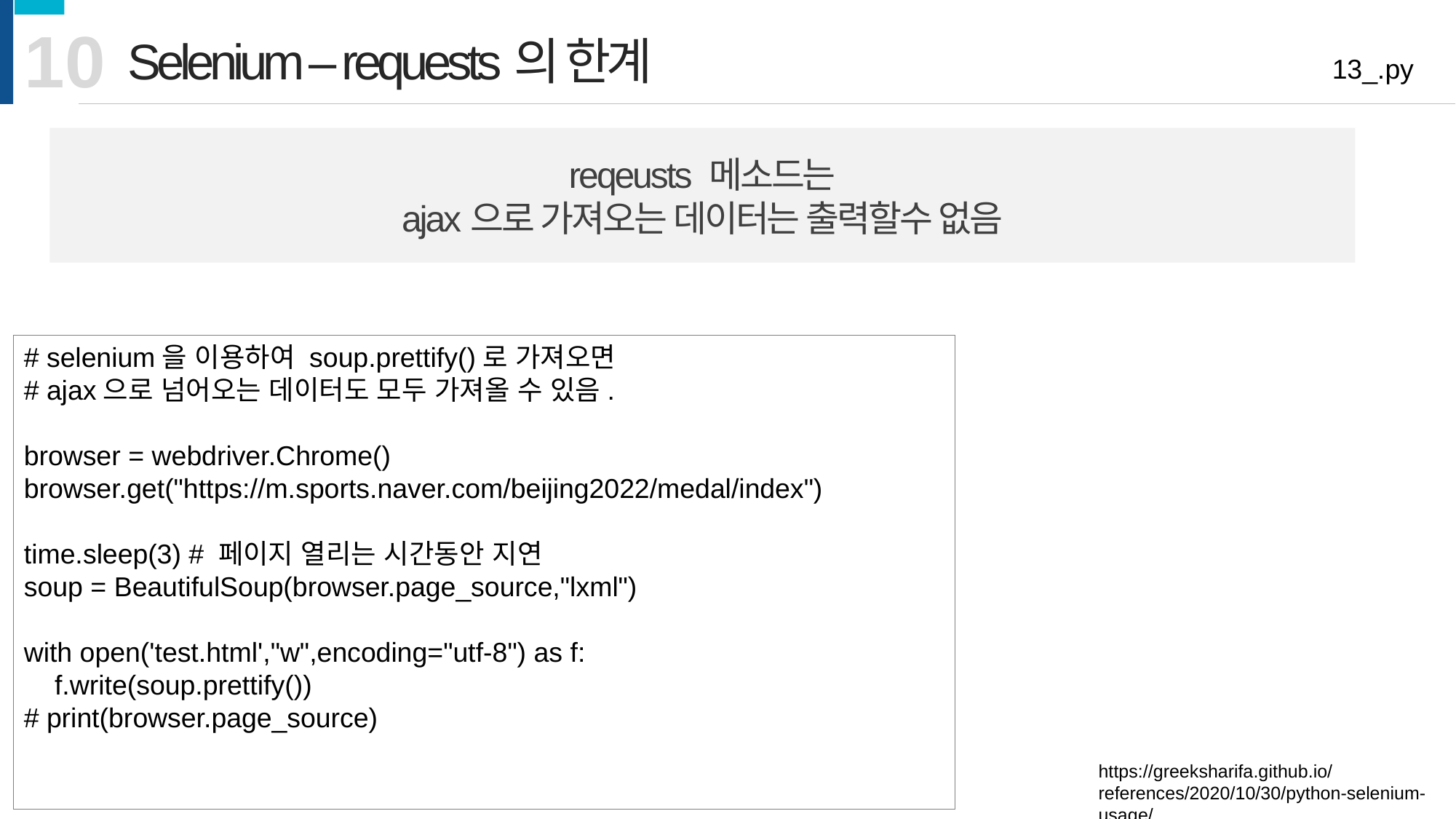

10
Selenium – requests의 한계
13_.py
reqeusts 메소드는
ajax으로 가져오는 데이터는 출력할수 없음
# selenium을 이용하여 soup.prettify()로 가져오면 # ajax으로 넘어오는 데이터도 모두 가져올 수 있음.

browser = webdriver.Chrome()
browser.get("https://m.sports.naver.com/beijing2022/medal/index")
time.sleep(3) # 페이지 열리는 시간동안 지연
soup = BeautifulSoup(browser.page_source,"lxml")
with open('test.html',"w",encoding="utf-8") as f:
    f.write(soup.prettify())
# print(browser.page_source)

https://greeksharifa.github.io/references/2020/10/30/python-selenium-usage/